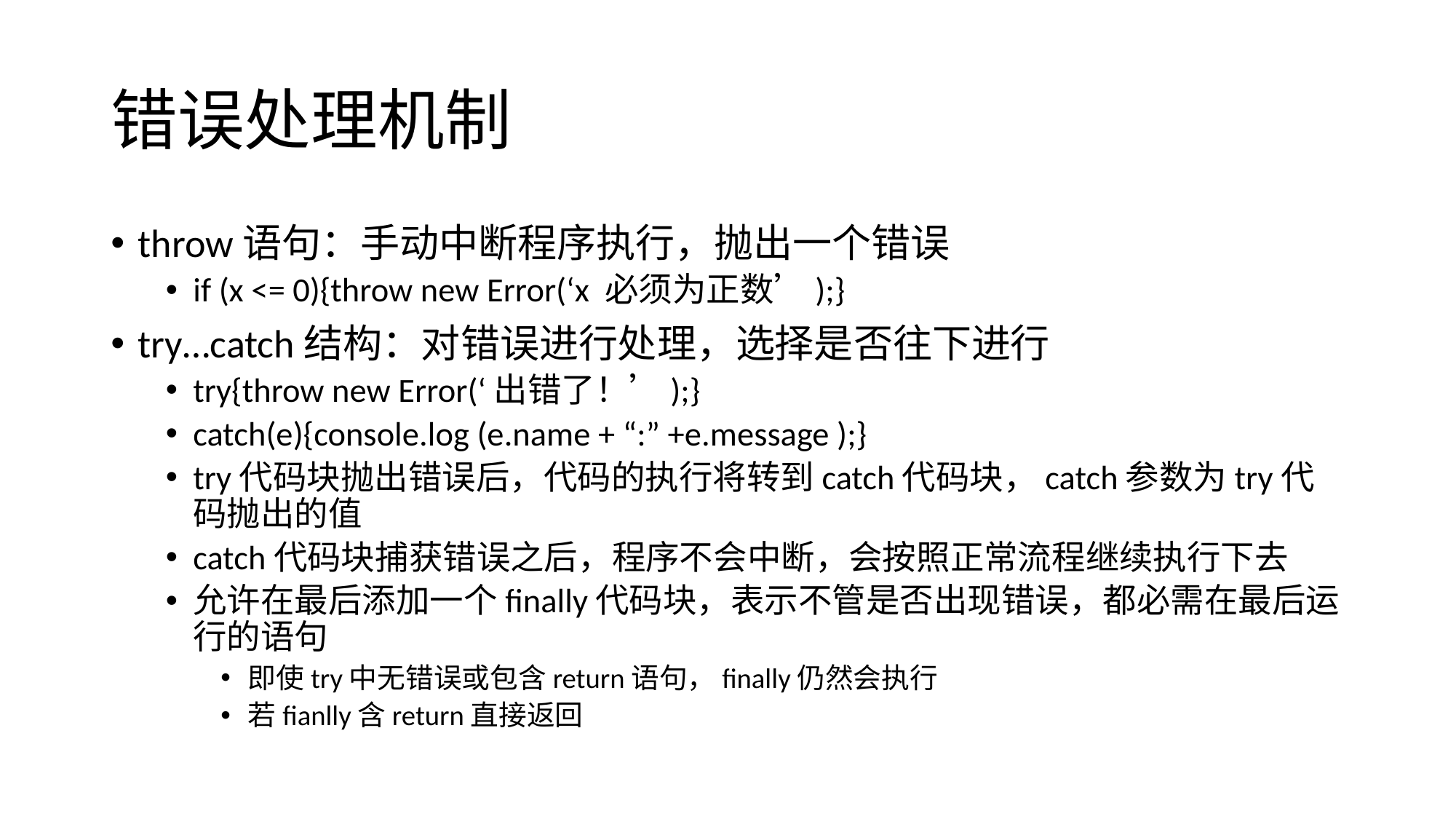

# 错误处理机制
throw语句：手动中断程序执行，抛出一个错误
if (x <= 0){throw new Error(‘x 必须为正数’);}
try…catch结构：对错误进行处理，选择是否往下进行
try{throw new Error(‘出错了！’);}
catch(e){console.log (e.name + “:” +e.message );}
try代码块抛出错误后，代码的执行将转到catch代码块，catch参数为try代码抛出的值
catch代码块捕获错误之后，程序不会中断，会按照正常流程继续执行下去
允许在最后添加一个finally代码块，表示不管是否出现错误，都必需在最后运行的语句
即使try中无错误或包含return语句，finally仍然会执行
若fianlly含return直接返回